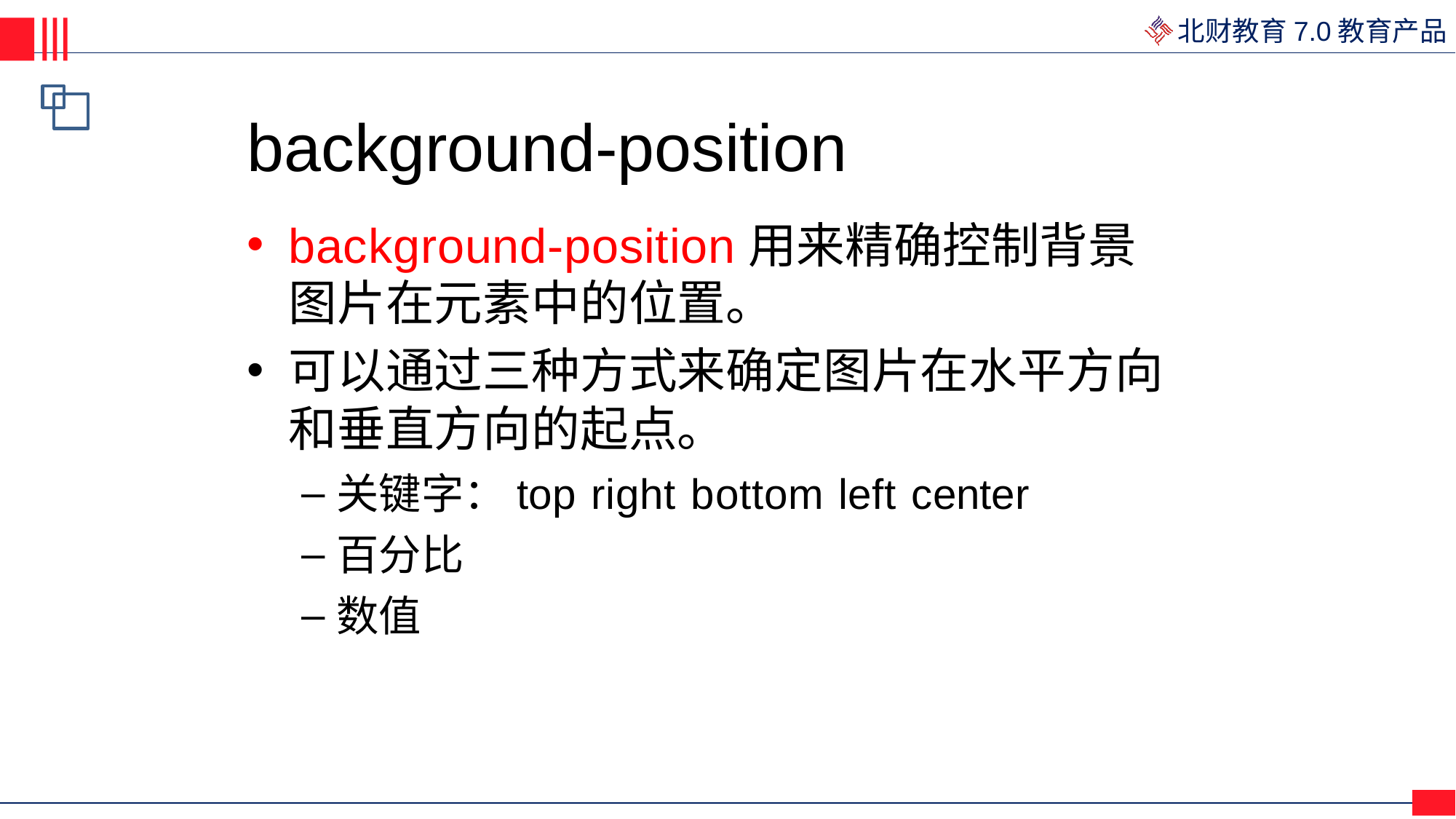

# background-position
background-position用来精确控制背景 图片在元素中的位置。
可以通过三种方式来确定图片在水平方向 和垂直方向的起点。
关键字：top right bottom left center
百分比
数值